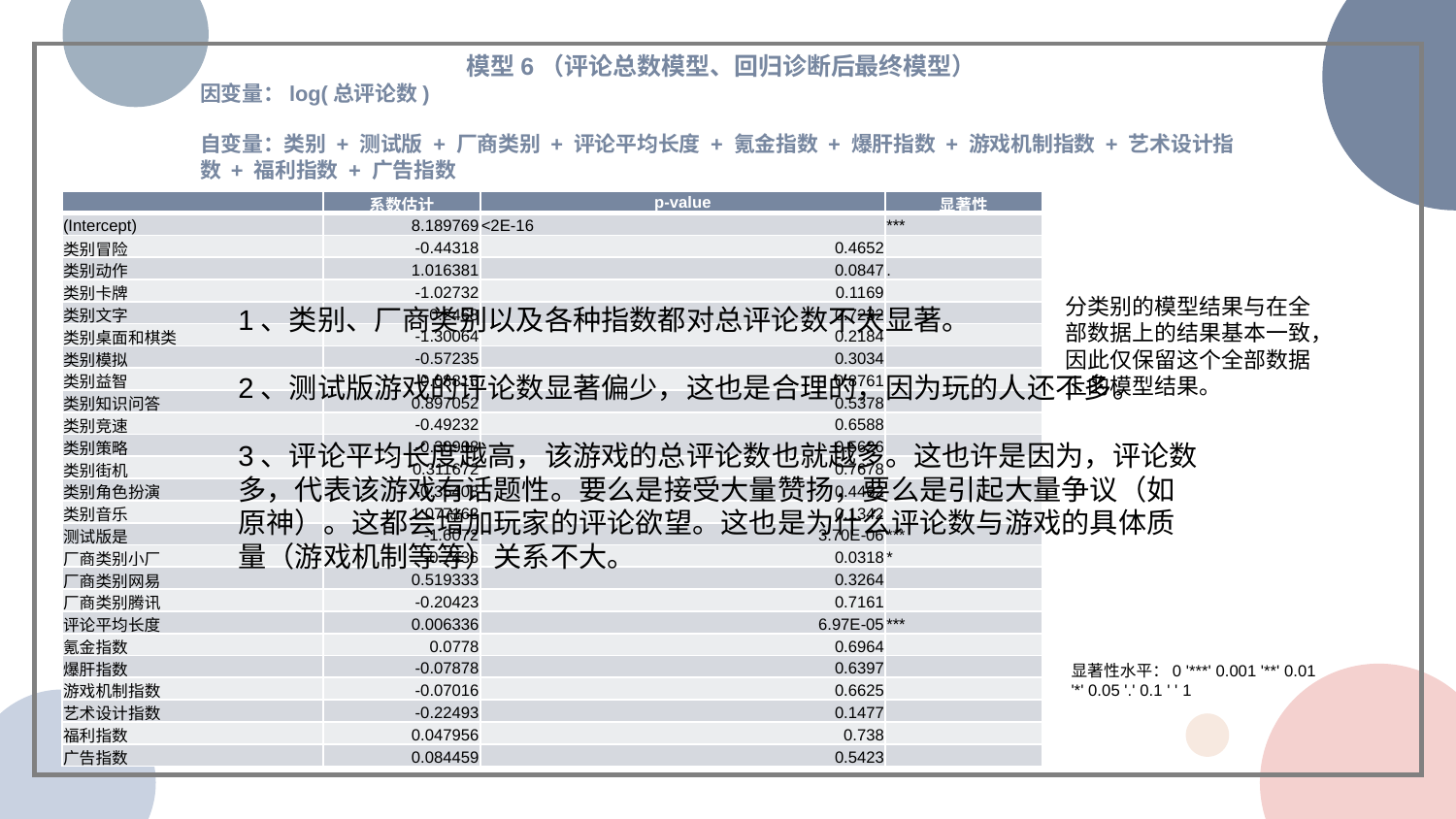

模型6（评论总数模型、回归诊断后最终模型）
因变量：log(总评论数)

自变量：类别 + 测试版 + 厂商类别 + 评论平均长度 + 氪金指数 + 爆肝指数 + 游戏机制指数 + 艺术设计指数 + 福利指数 + 广告指数
|  | 系数估计 | p-value | 显著性 |
| --- | --- | --- | --- |
| (Intercept) | 8.189769 | <2E-16 | \*\*\* |
| 类别冒险 | -0.44318 | 0.4652 |  |
| 类别动作 | 1.016381 | 0.0847 | . |
| 类别卡牌 | -1.02732 | 0.1169 |  |
| 类别文字 | -0.2468 | 0.7232 |  |
| 类别桌面和棋类 | -1.30064 | 0.2184 |  |
| 类别模拟 | -0.57235 | 0.3034 |  |
| 类别益智 | 0.08815 | 0.8761 |  |
| 类别知识问答 | 0.897052 | 0.5378 |  |
| 类别竞速 | -0.49232 | 0.6588 |  |
| 类别策略 | -0.30908 | 0.5626 |  |
| 类别街机 | 0.311672 | 0.7678 |  |
| 类别角色扮演 | -0.35408 | 0.4462 |  |
| 类别音乐 | 1.077163 | 0.1342 |  |
| 测试版是 | -1.6072 | 3.70E-06 | \*\*\* |
| 厂商类别小厂 | -0.7436 | 0.0318 | \* |
| 厂商类别网易 | 0.519333 | 0.3264 |  |
| 厂商类别腾讯 | -0.20423 | 0.7161 |  |
| 评论平均长度 | 0.006336 | 6.97E-05 | \*\*\* |
| 氪金指数 | 0.0778 | 0.6964 |  |
| 爆肝指数 | -0.07878 | 0.6397 |  |
| 游戏机制指数 | -0.07016 | 0.6625 |  |
| 艺术设计指数 | -0.22493 | 0.1477 |  |
| 福利指数 | 0.047956 | 0.738 |  |
| 广告指数 | 0.084459 | 0.5423 |  |
分类别的模型结果与在全部数据上的结果基本一致，因此仅保留这个全部数据上的模型结果。
1、类别、厂商类别以及各种指数都对总评论数不太显著。

2、测试版游戏的评论数显著偏少，这也是合理的，因为玩的人还不多。

3、评论平均长度越高，该游戏的总评论数也就越多。这也许是因为，评论数多，代表该游戏有话题性。要么是接受大量赞扬，要么是引起大量争议（如原神）。这都会增加玩家的评论欲望。这也是为什么评论数与游戏的具体质量（游戏机制等等）关系不大。

显著性水平：0 '***' 0.001 '**' 0.01 '*' 0.05 '.' 0.1 ' ' 1